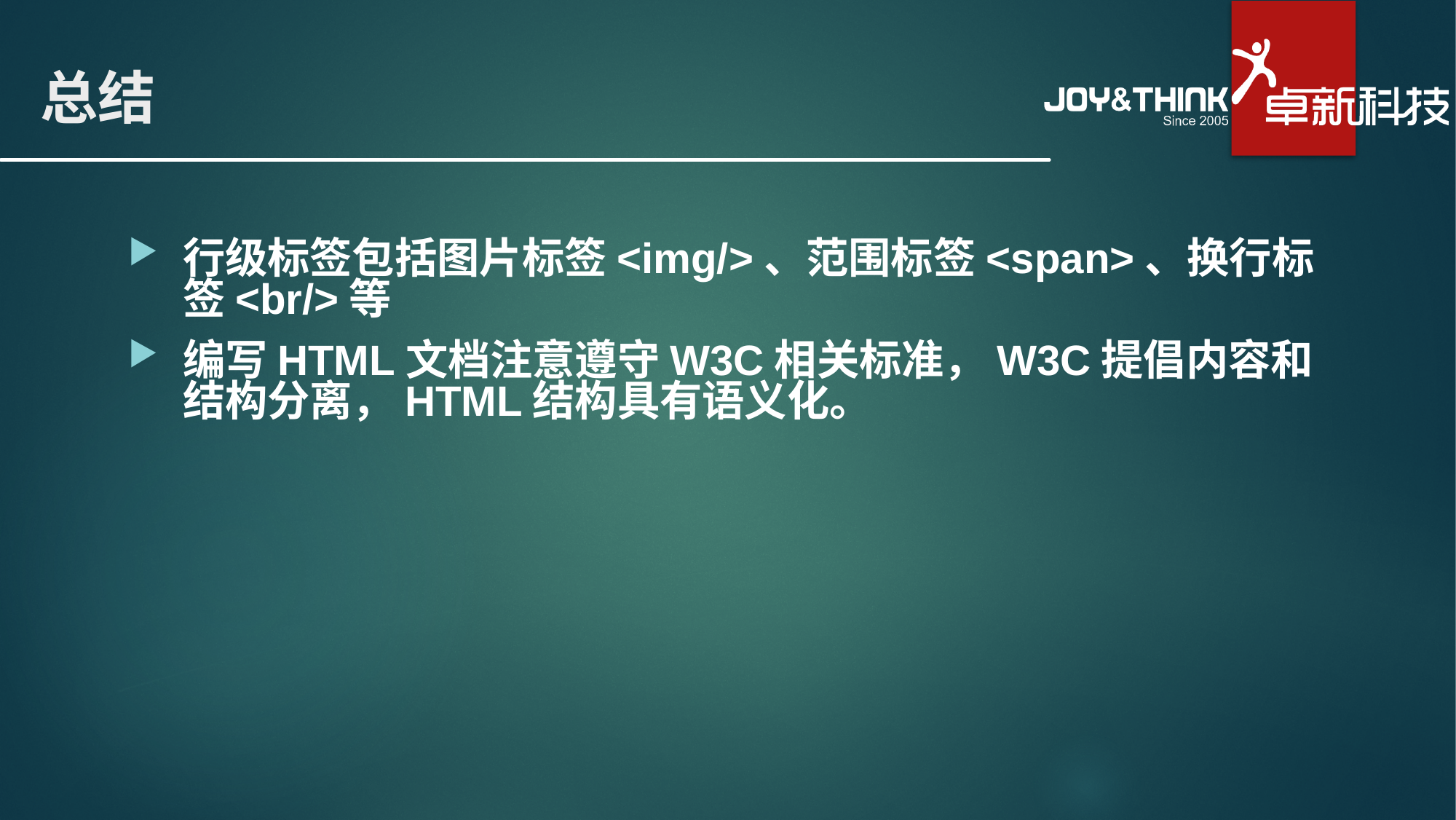

# 总结
行级标签包括图片标签<img/>、范围标签<span>、换行标签<br/>等
编写HTML文档注意遵守W3C相关标准，W3C提倡内容和结构分离，HTML结构具有语义化。